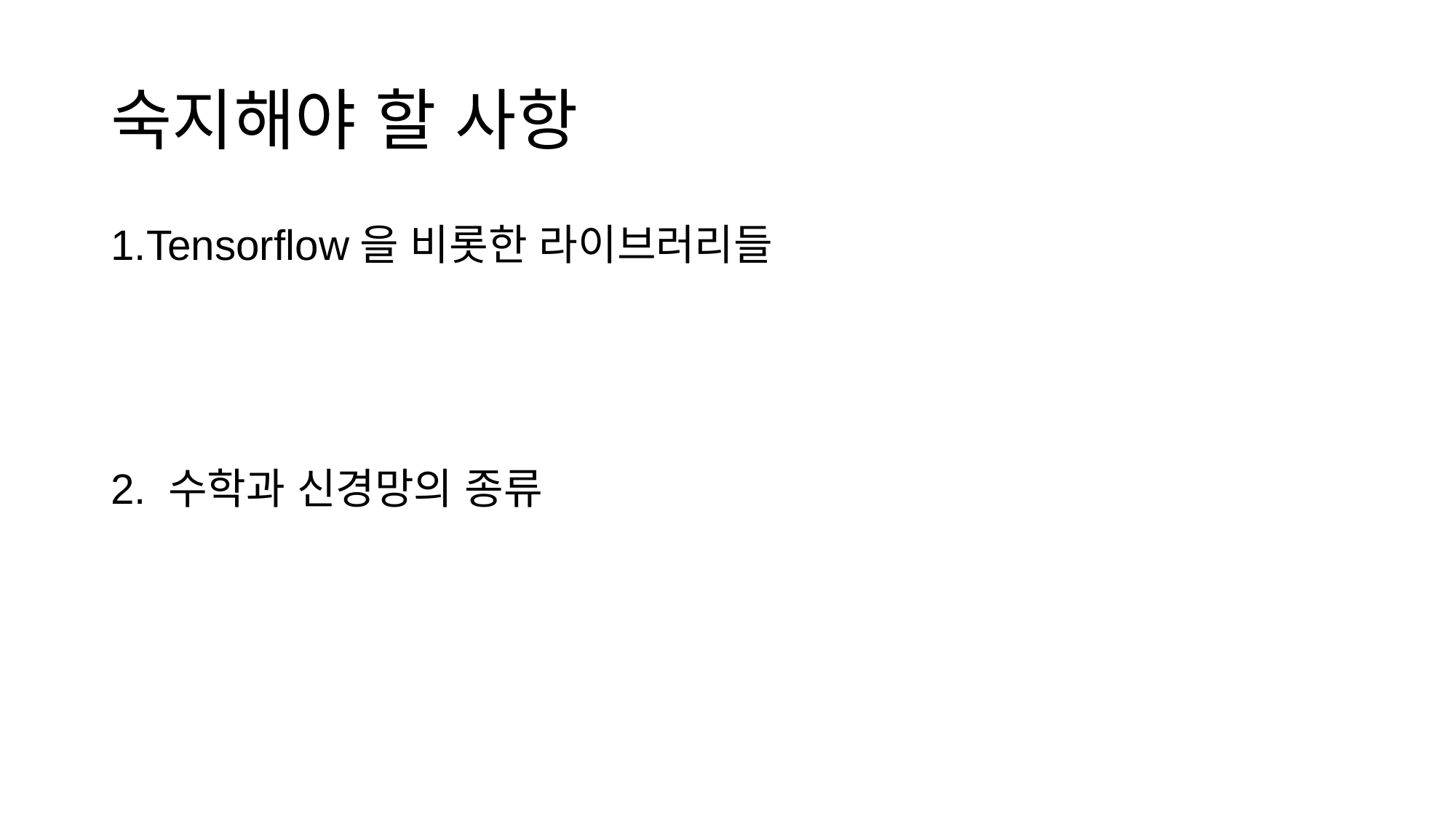

# 숙지해야 할 사항
1.Tensorflow을 비롯한 라이브러리들

2. 수학과 신경망의 종류